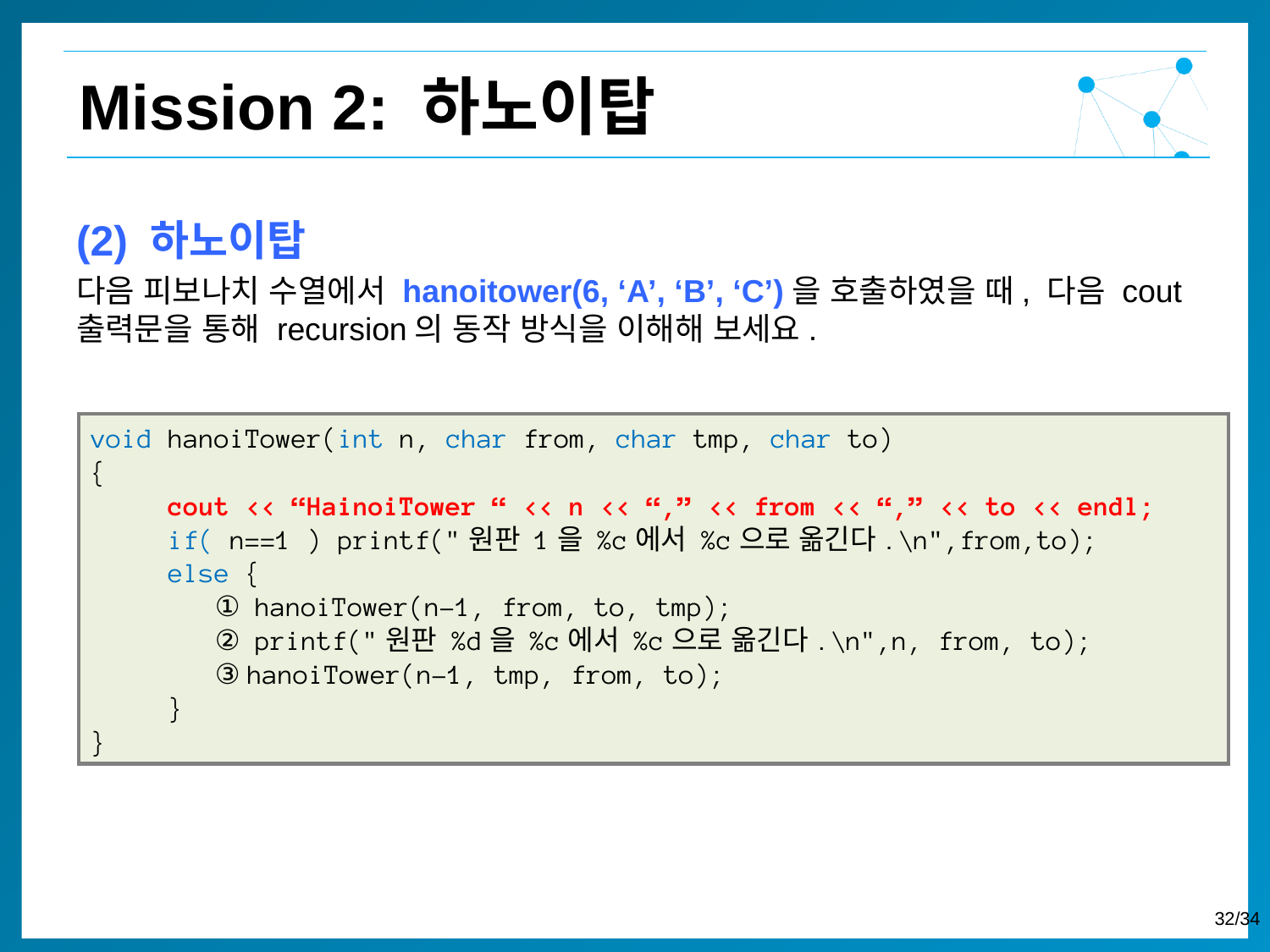

Mission 2: 하노이탑
(2) 하노이탑
다음 피보나치 수열에서 hanoitower(6, ‘A’, ‘B’, ‘C’)을 호출하였을 때, 다음 cout 출력문을 통해 recursion의 동작 방식을 이해해 보세요.

void hanoiTower(int n, char from, char tmp, char to)
{
     cout << “HainoiTower “ << n << “,” << from << “,” << to << endl;
     if( n==1 ) printf("원판 1을 %c에서 %c으로 옮긴다.\n",from,to);
     else {
        ① hanoiTower(n-1, from, to, tmp);
        ② printf("원판 %d을 %c에서 %c으로 옮긴다.\n",n, from, to);
        ③ hanoiTower(n-1, tmp, from, to);
     }
}